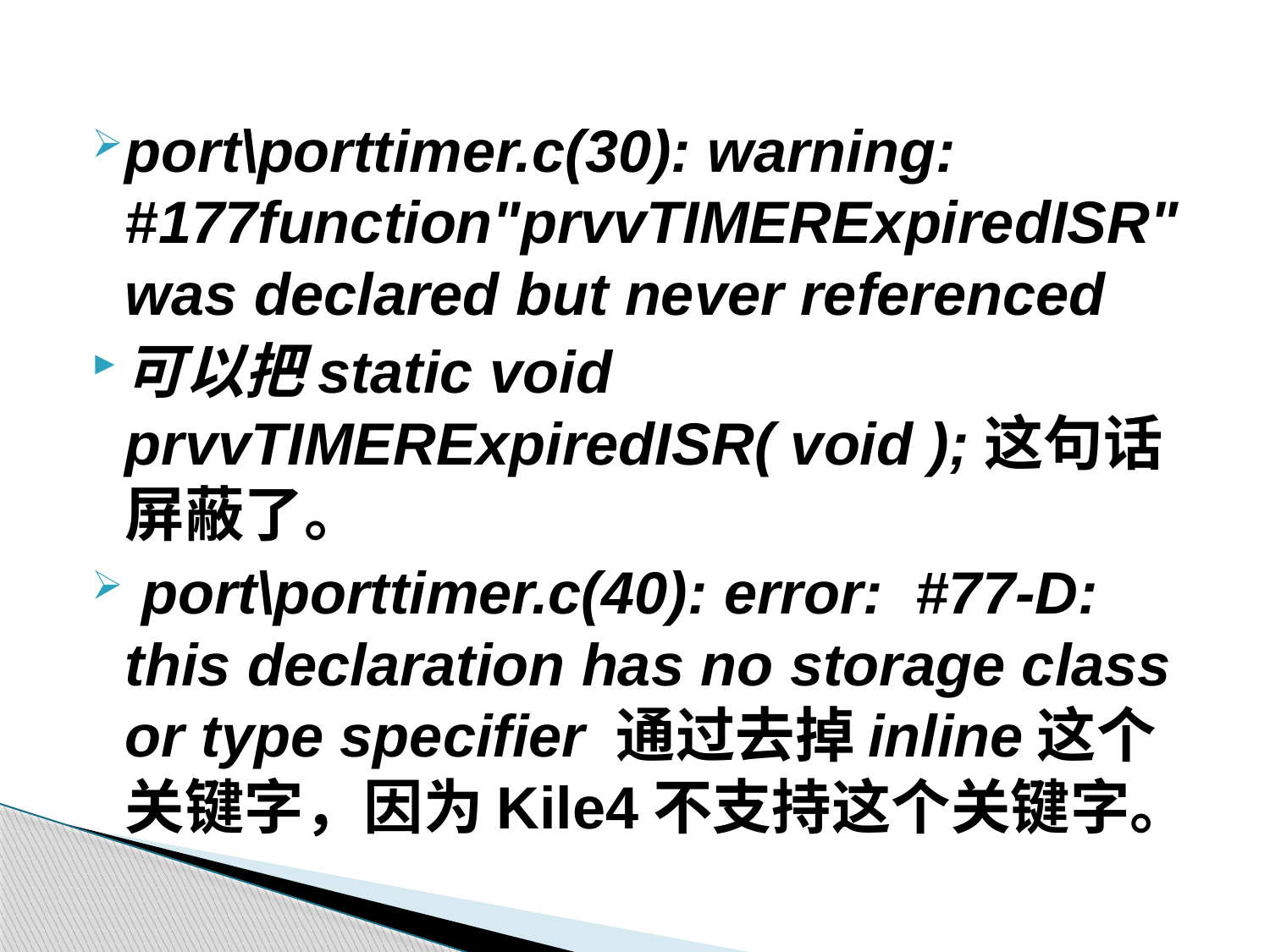

port\porttimer.c(30): warning:  #177function"prvvTIMERExpiredISR" was declared but never referenced
可以把static void prvvTIMERExpiredISR( void );这句话屏蔽了。
 port\porttimer.c(40): error:  #77-D: this declaration has no storage class or type specifier 通过去掉inline这个关键字，因为Kile4不支持这个关键字。